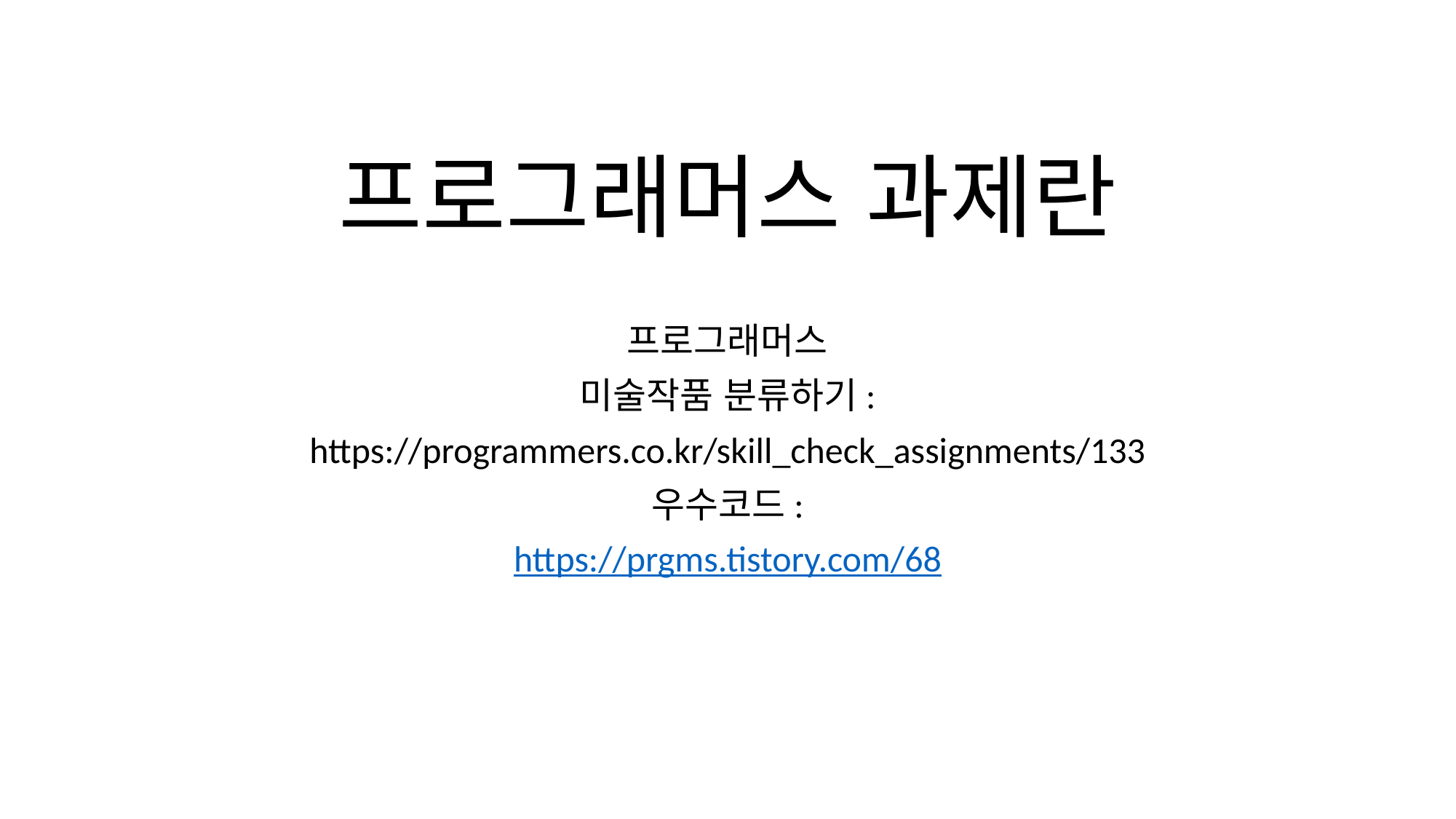

# 프로그래머스 과제란
프로그래머스
미술작품 분류하기:
https://programmers.co.kr/skill_check_assignments/133
우수코드:
https://prgms.tistory.com/68